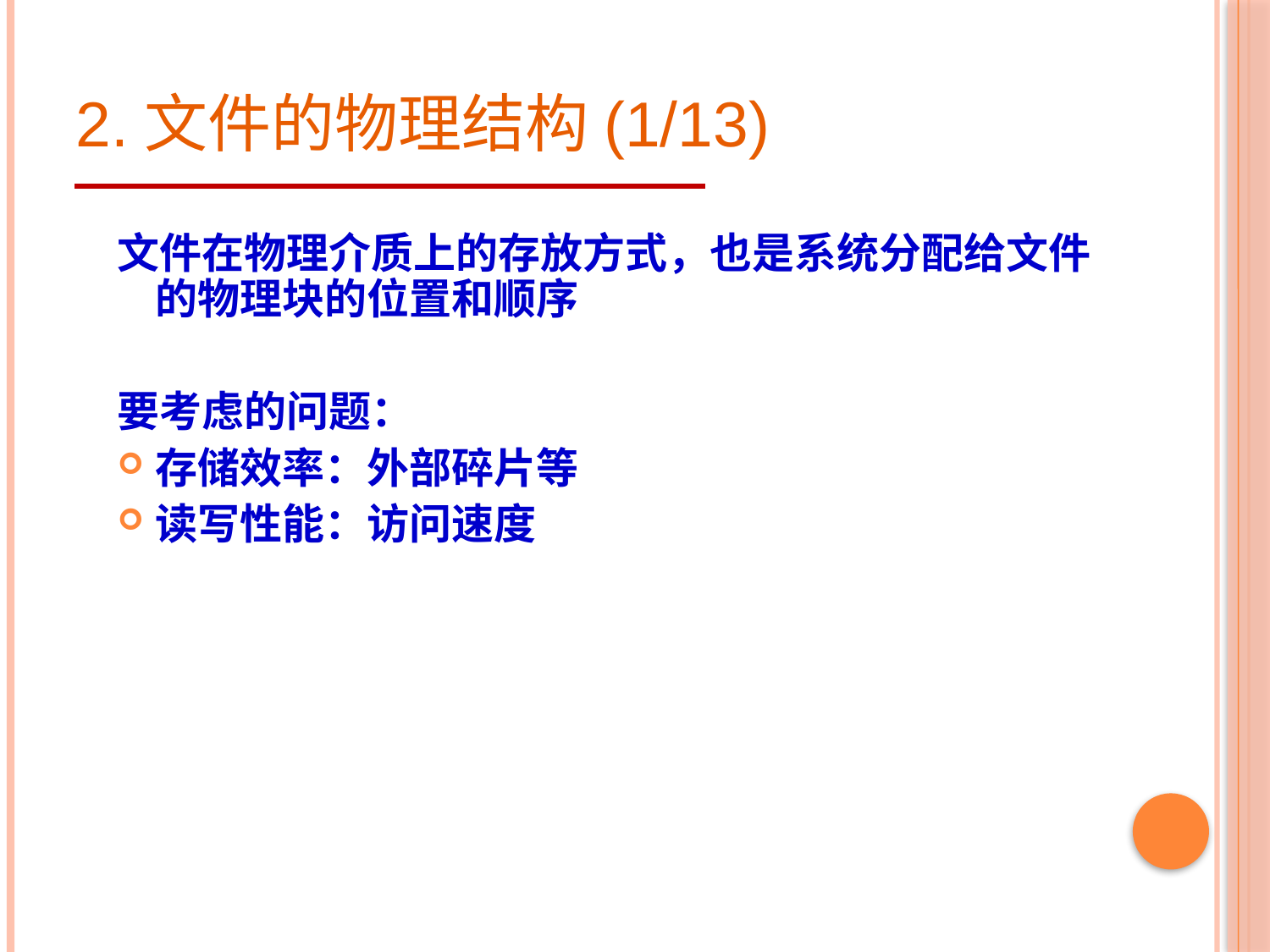

# 2.文件的物理结构(1/13)
文件在物理介质上的存放方式，也是系统分配给文件的物理块的位置和顺序

要考虑的问题：
存储效率：外部碎片等
读写性能：访问速度